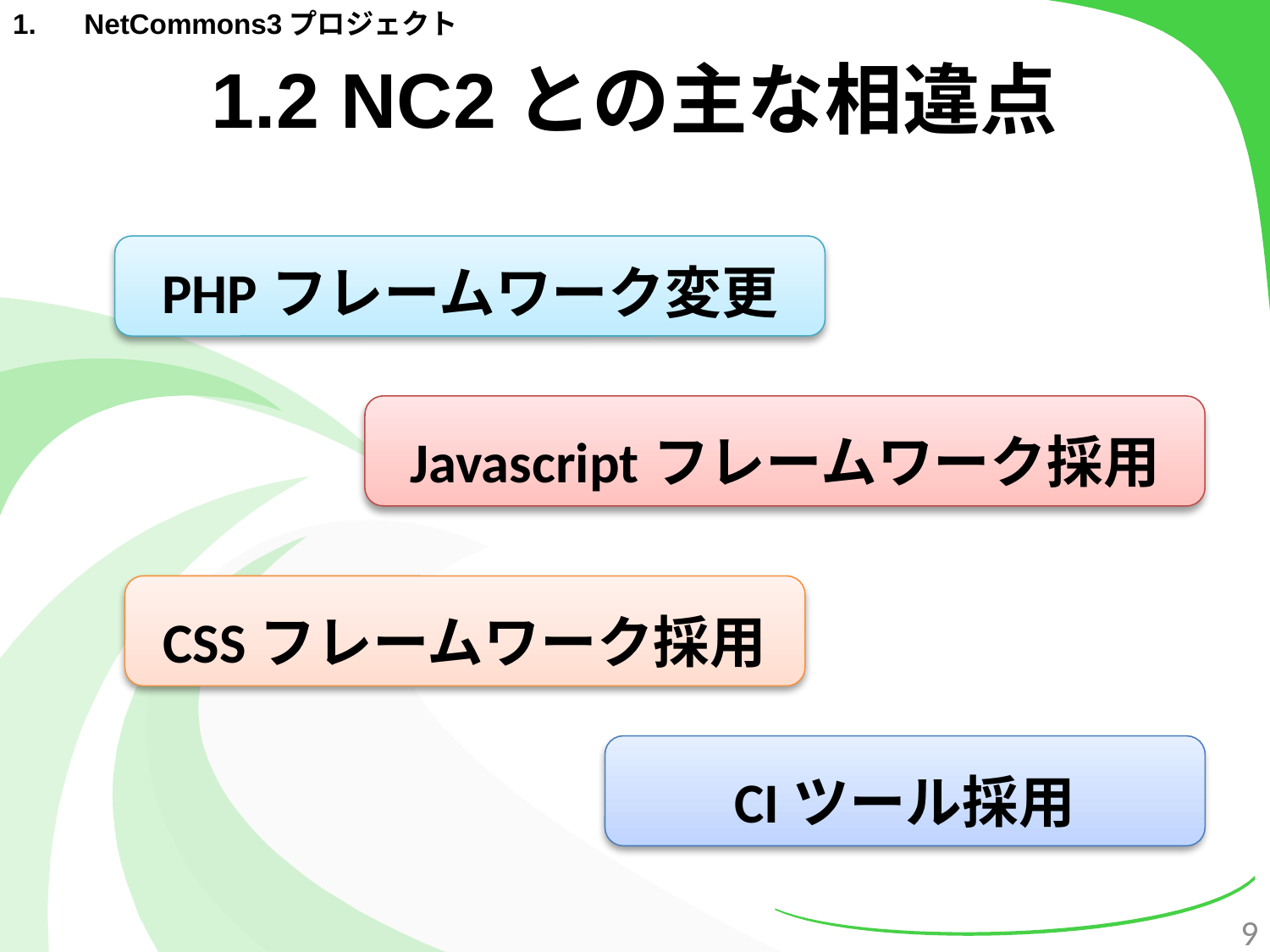

NetCommons3プロジェクト
# 1.2 NC2との主な相違点
PHPフレームワーク変更
Javascriptフレームワーク採用
CSSフレームワーク採用
CIツール採用
9